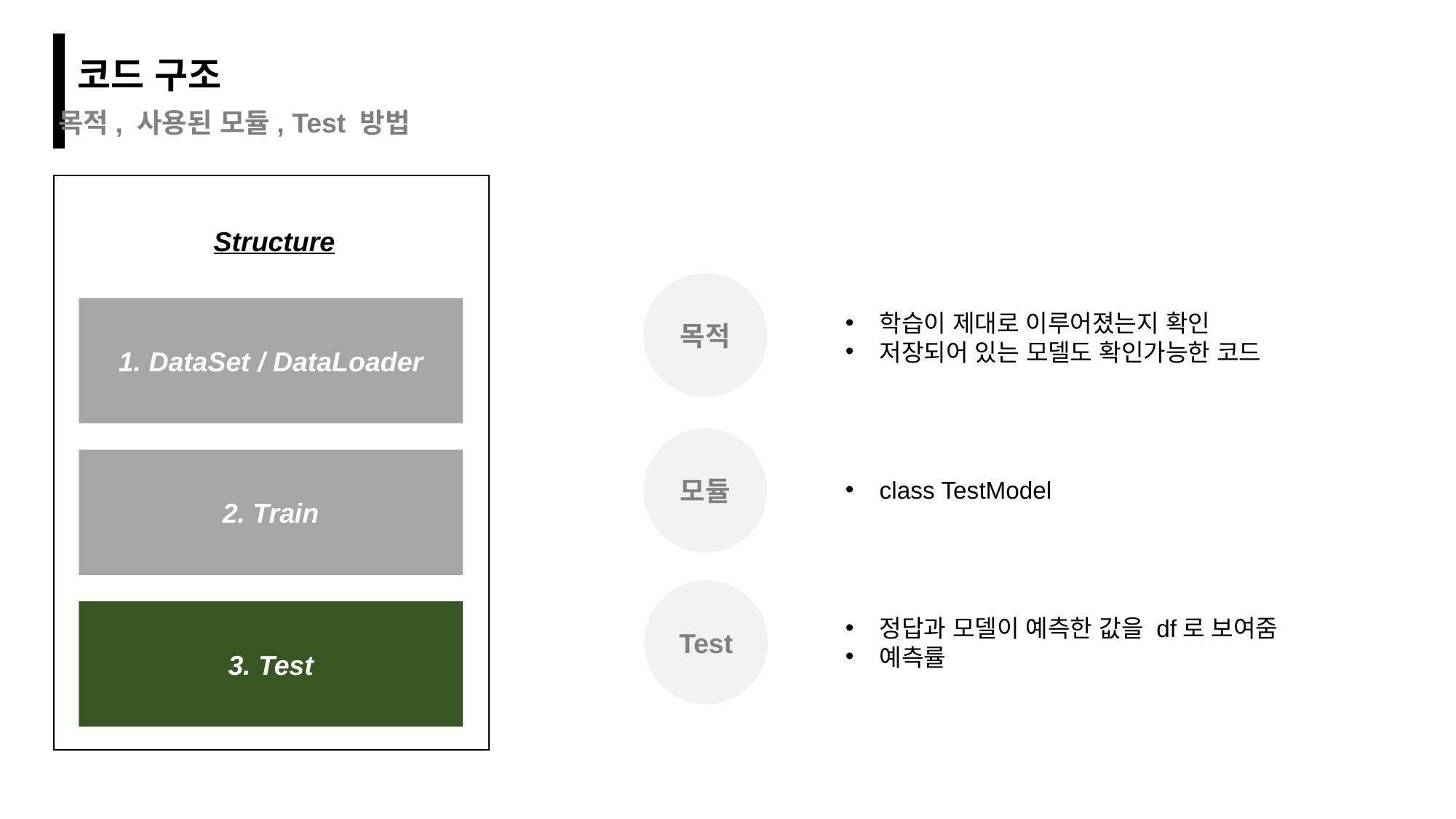

코드 구조
목적, 사용된 모듈, Test 방법

Structure
목적
1. DataSet / DataLoader
학습이 제대로 이루어졌는지 확인
저장되어 있는 모델도 확인가능한 코드

모듈
2. Train
class TestModel

Test
3. Test
정답과 모델이 예측한 값을 df로 보여줌
예측률